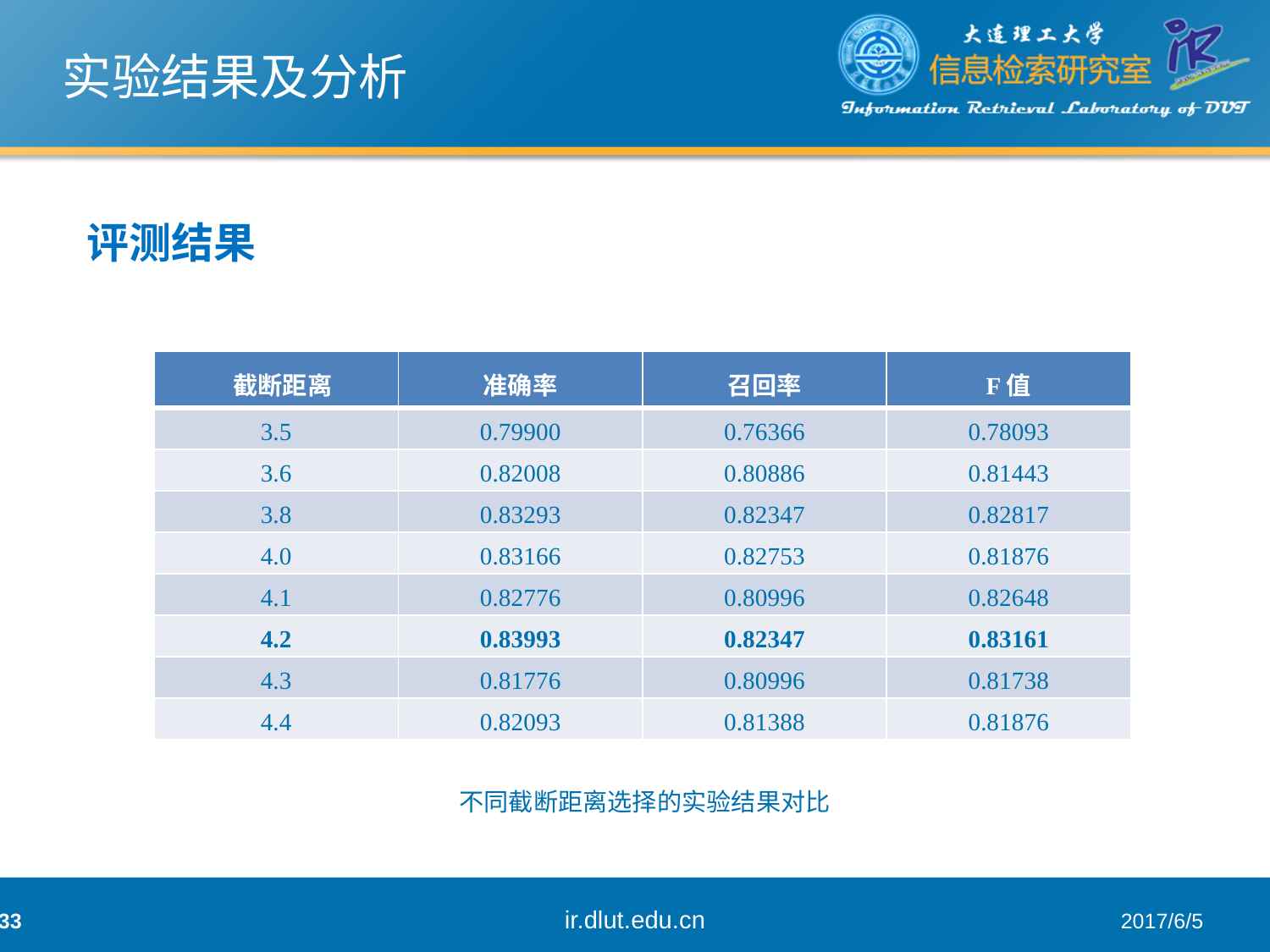

# 实验结果及分析
评测结果
| 截断距离 | 准确率 | 召回率 | F值 |
| --- | --- | --- | --- |
| 3.5 | 0.79900 | 0.76366 | 0.78093 |
| 3.6 | 0.82008 | 0.80886 | 0.81443 |
| 3.8 | 0.83293 | 0.82347 | 0.82817 |
| 4.0 | 0.83166 | 0.82753 | 0.81876 |
| 4.1 | 0.82776 | 0.80996 | 0.82648 |
| 4.2 | 0.83993 | 0.82347 | 0.83161 |
| 4.3 | 0.81776 | 0.80996 | 0.81738 |
| 4.4 | 0.82093 | 0.81388 | 0.81876 |
           不同截断距离选择的实验结果对比